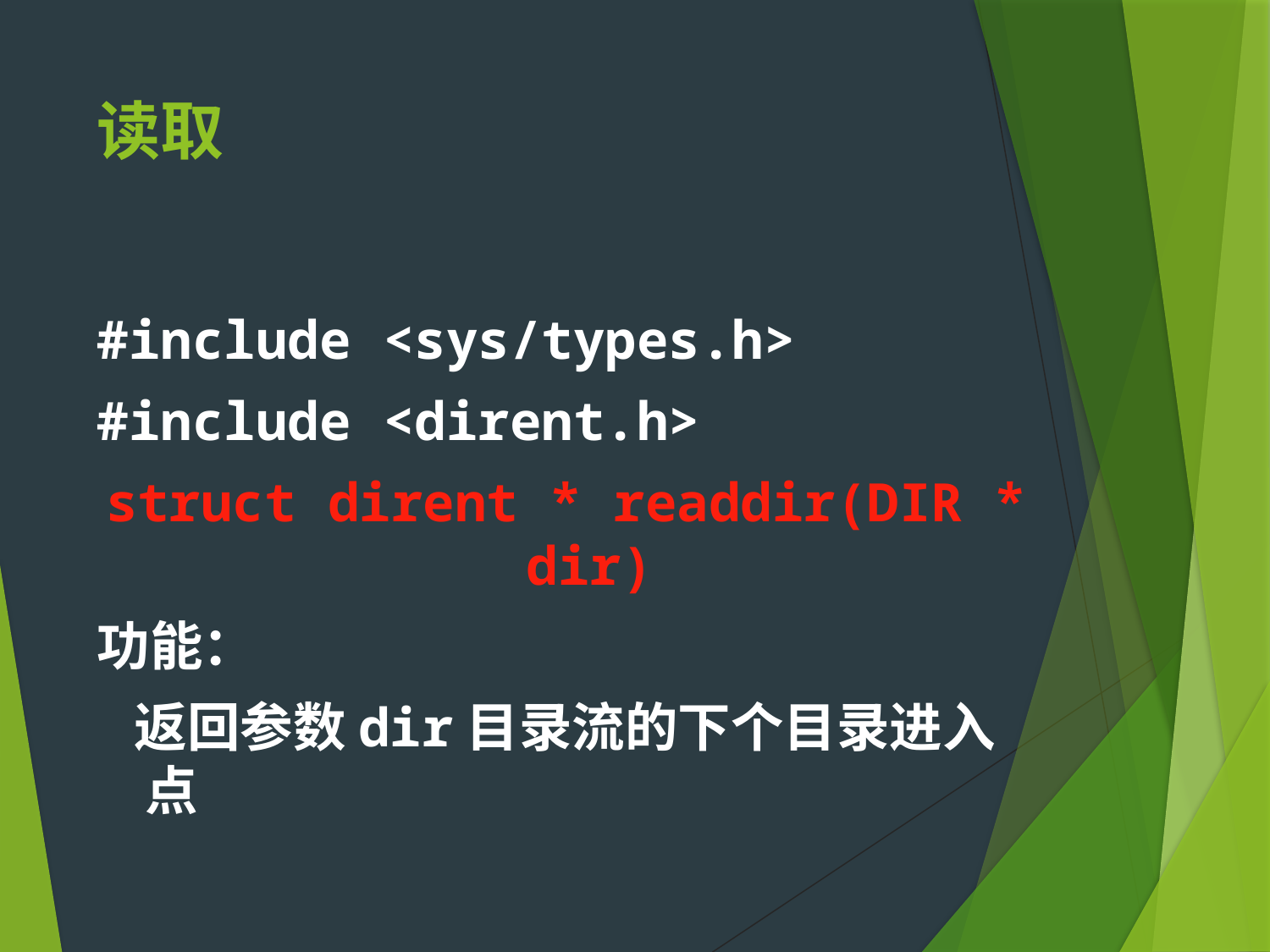

# 读取
#include <sys/types.h>
#include <dirent.h>
struct dirent * readdir(DIR * dir)
功能：
  返回参数dir目录流的下个目录进入点